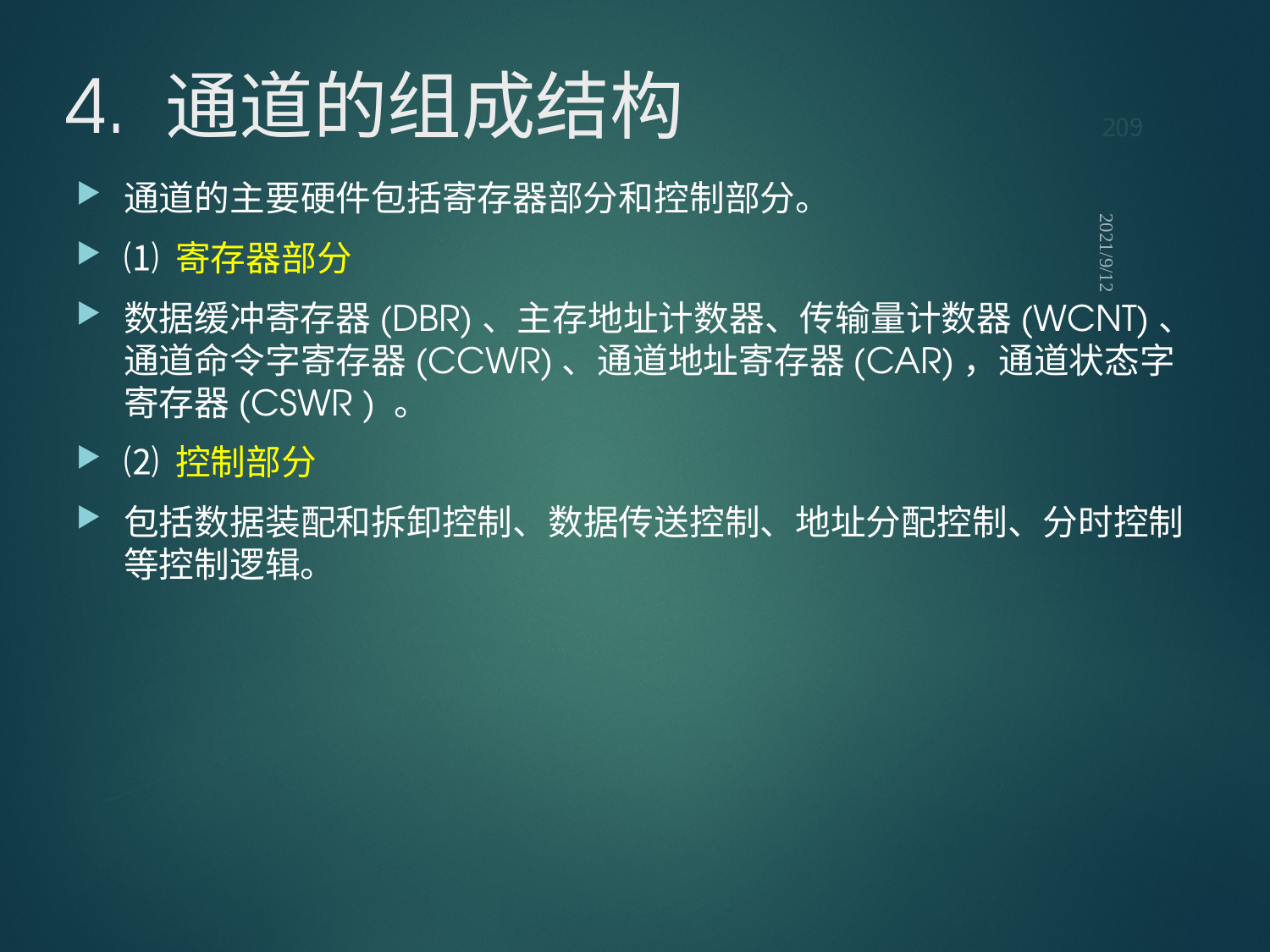

209
# 4. 通道的组成结构
通道的主要硬件包括寄存器部分和控制部分。
⑴ 寄存器部分
数据缓冲寄存器(DBR)、主存地址计数器、传输量计数器(WCNT)、通道命令字寄存器(CCWR)、通道地址寄存器(CAR)，通道状态字寄存器(CSWR ) 。
⑵ 控制部分
包括数据装配和拆卸控制、数据传送控制、地址分配控制、分时控制等控制逻辑。
2021/9/12